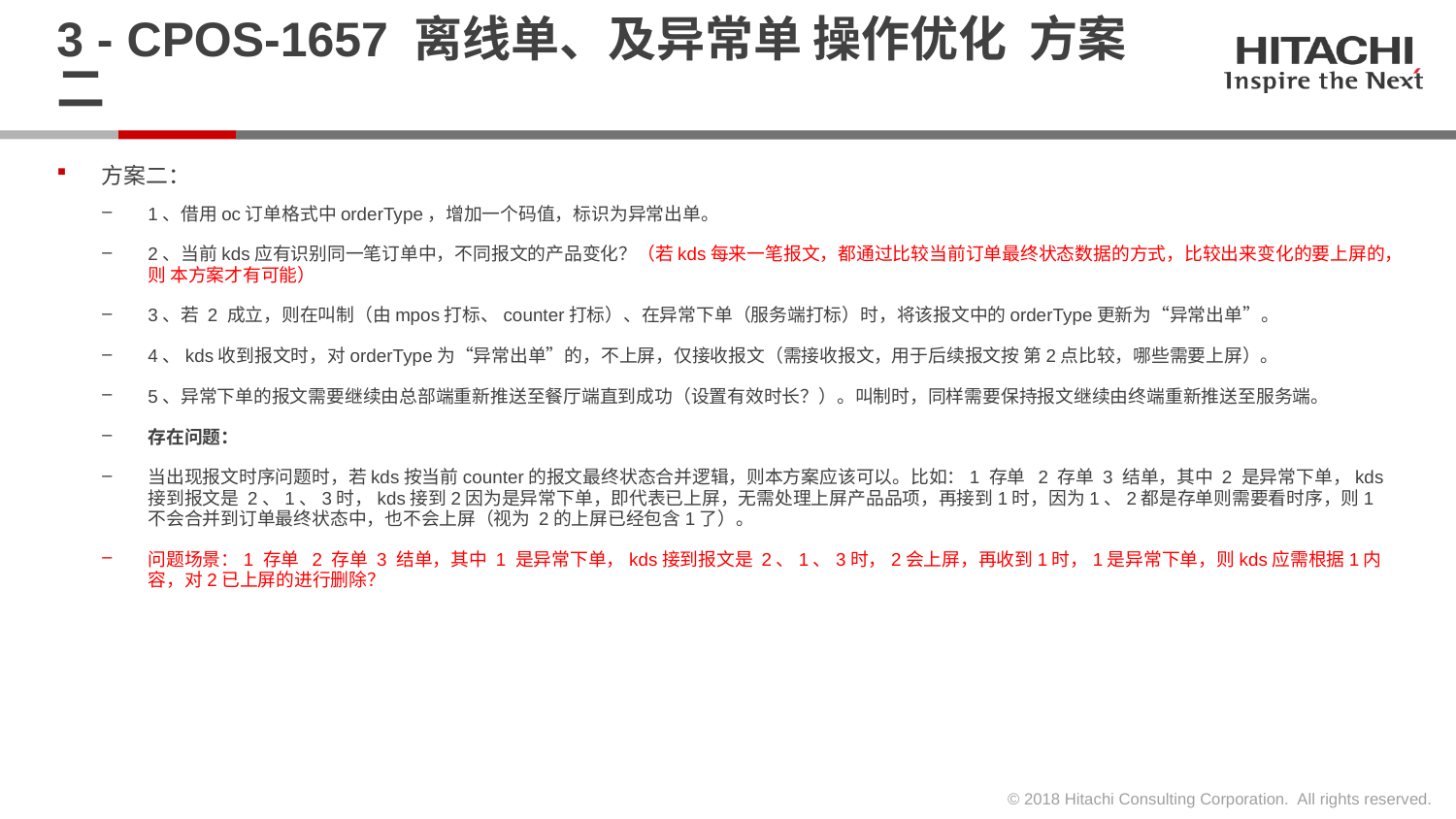

# 3 - CPOS-1657 离线单、及异常单 操作优化  方案二
方案二：
1、借用oc订单格式中orderType，增加一个码值，标识为异常出单。
2、当前kds应有识别同一笔订单中，不同报文的产品变化？（若kds每来一笔报文，都通过比较当前订单最终状态数据的方式，比较出来变化的要上屏的，则 本方案才有可能）
3、若 2 成立，则在叫制（由mpos打标、counter打标）、在异常下单（服务端打标）时，将该报文中的orderType更新为“异常出单”。
4、kds收到报文时，对orderType为“异常出单”的，不上屏，仅接收报文（需接收报文，用于后续报文按 第2点比较，哪些需要上屏）。
5、异常下单的报文需要继续由总部端重新推送至餐厅端直到成功（设置有效时长？）。叫制时，同样需要保持报文继续由终端重新推送至服务端。
存在问题：
当出现报文时序问题时，若kds按当前counter的报文最终状态合并逻辑，则本方案应该可以。比如：1 存单  2 存单 3 结单，其中 2 是异常下单，kds接到报文是 2、1、3时，kds接到2因为是异常下单，即代表已上屏，无需处理上屏产品品项，再接到1时，因为1、2都是存单则需要看时序，则1不会合并到订单最终状态中，也不会上屏（视为 2的上屏已经包含1了）。
问题场景：1 存单  2 存单 3 结单，其中 1 是异常下单，kds接到报文是 2、1、3时，2会上屏，再收到1时，1是异常下单，则kds应需根据1内容，对2已上屏的进行删除？